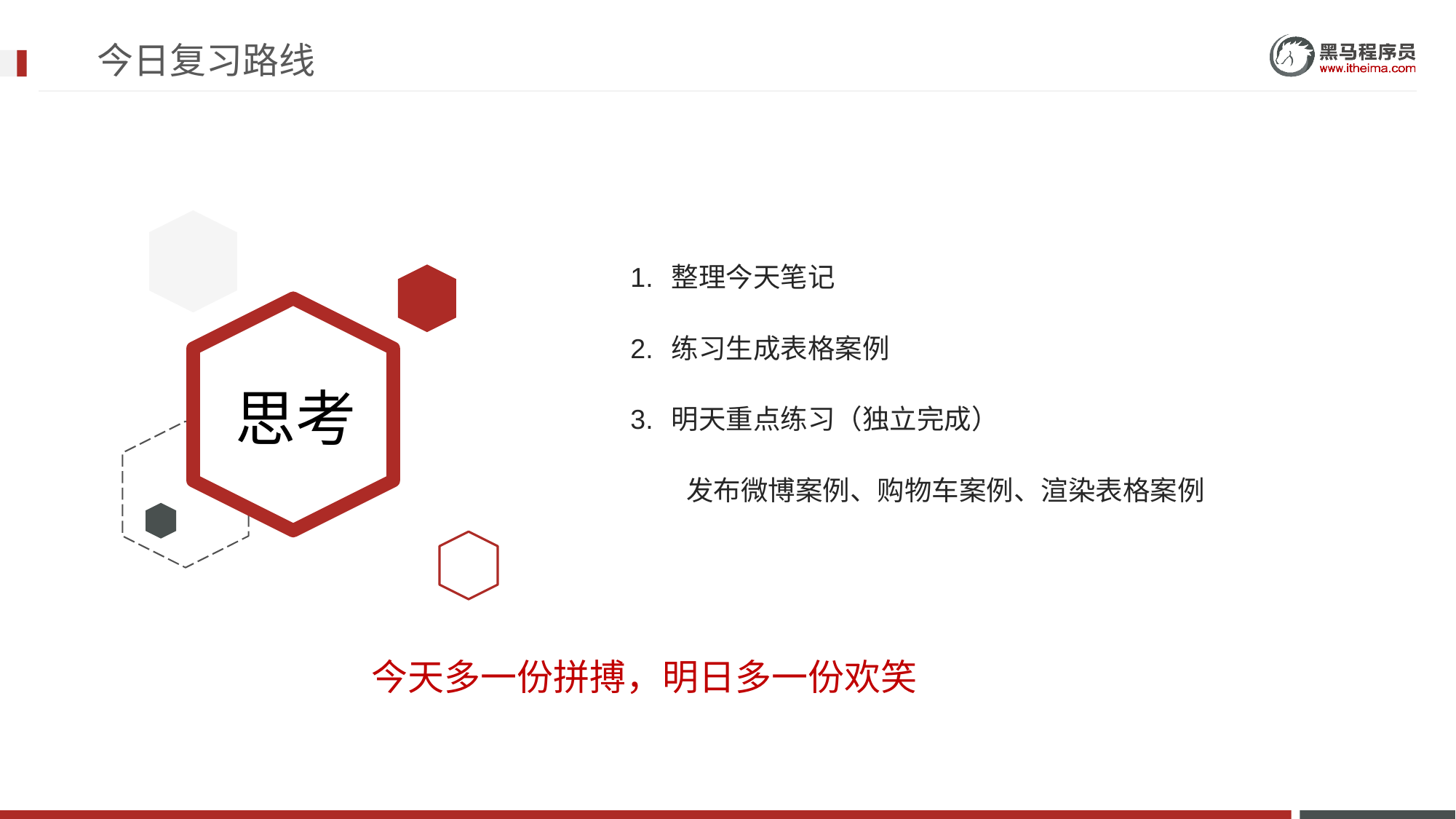

# 今日复习路线
整理今天笔记
练习生成表格案例
明天重点练习（独立完成）
        发布微博案例、购物车案例、渲染表格案例

今天多一份拼搏，明日多一份欢笑